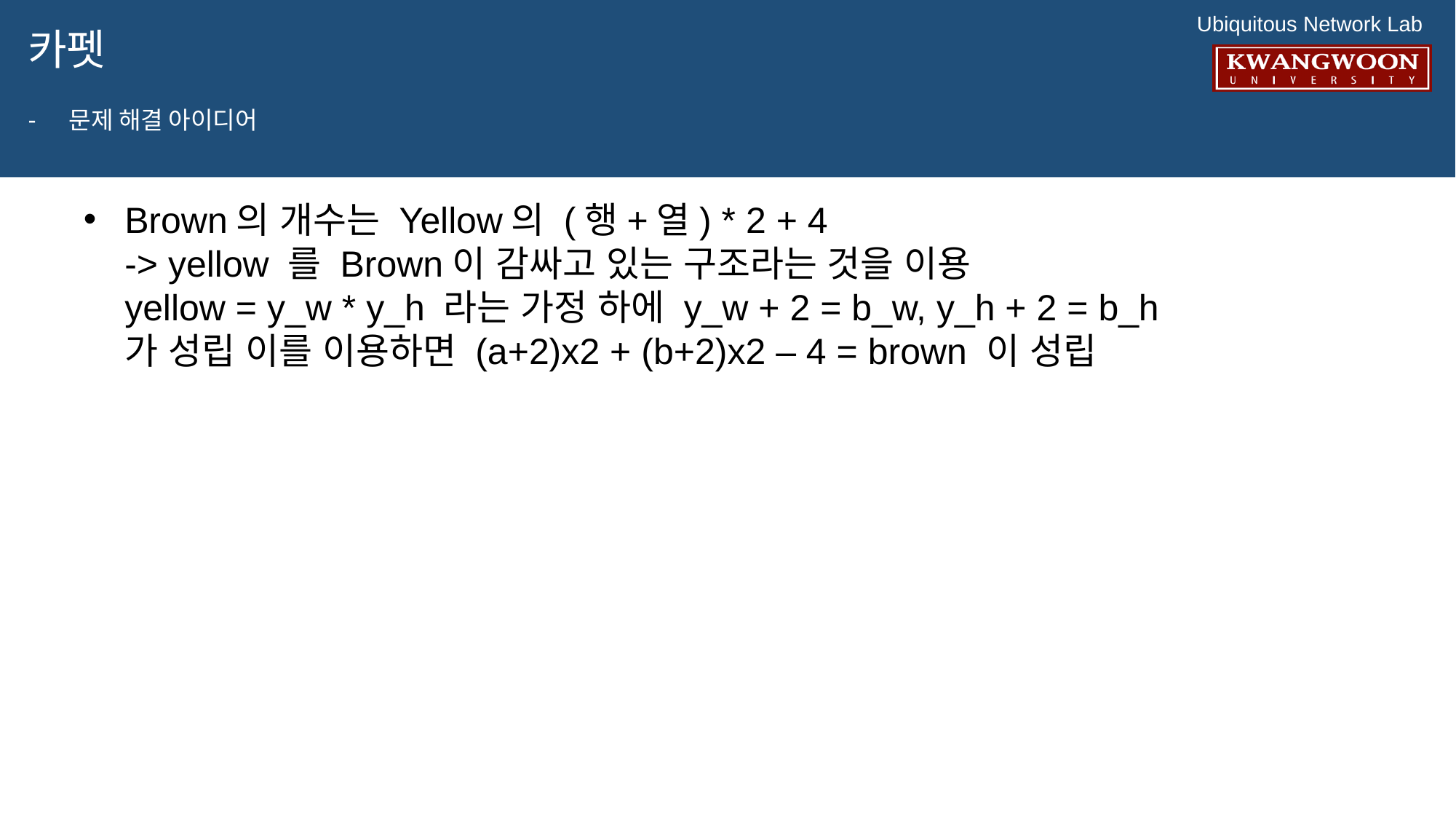

# 카펫
문제 해결 아이디어
Brown의 개수는 Yellow의 (행+열) * 2 + 4 
-> yellow 를 Brown이 감싸고 있는 구조라는 것을 이용 
yellow = y_w * y_h 라는 가정 하에 y_w + 2 = b_w, y_h + 2 = b_h
가 성립 이를 이용하면 (a+2)x2 + (b+2)x2 – 4 = brown 이 성립